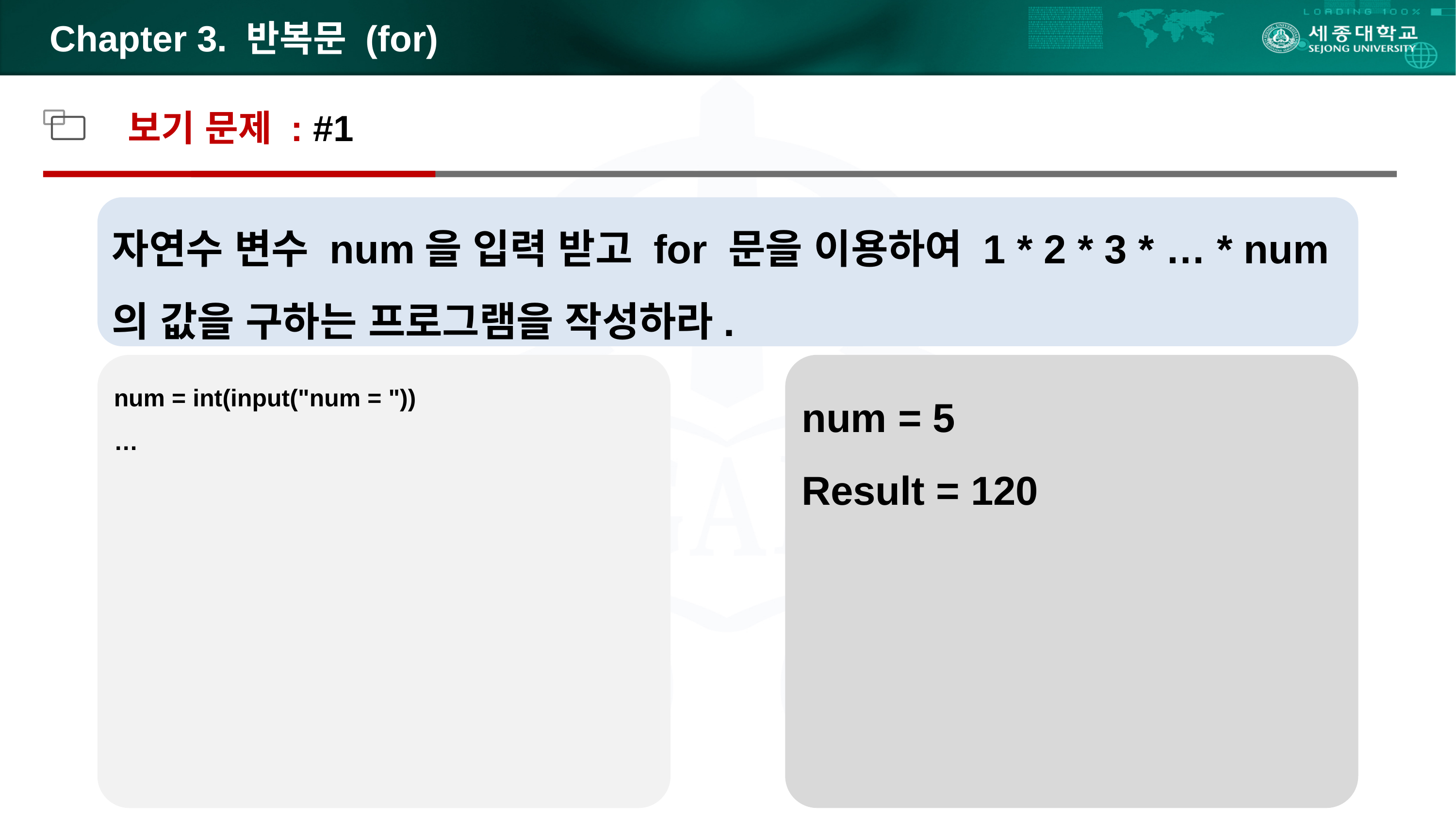

# Chapter 3. 반복문 (for)
보기 문제 : #1
자연수 변수 num을 입력 받고 for 문을 이용하여 1 * 2 * 3 * … * num의 값을 구하는 프로그램을 작성하라.
num = int(input("num = "))
…
num = 5
Result = 120